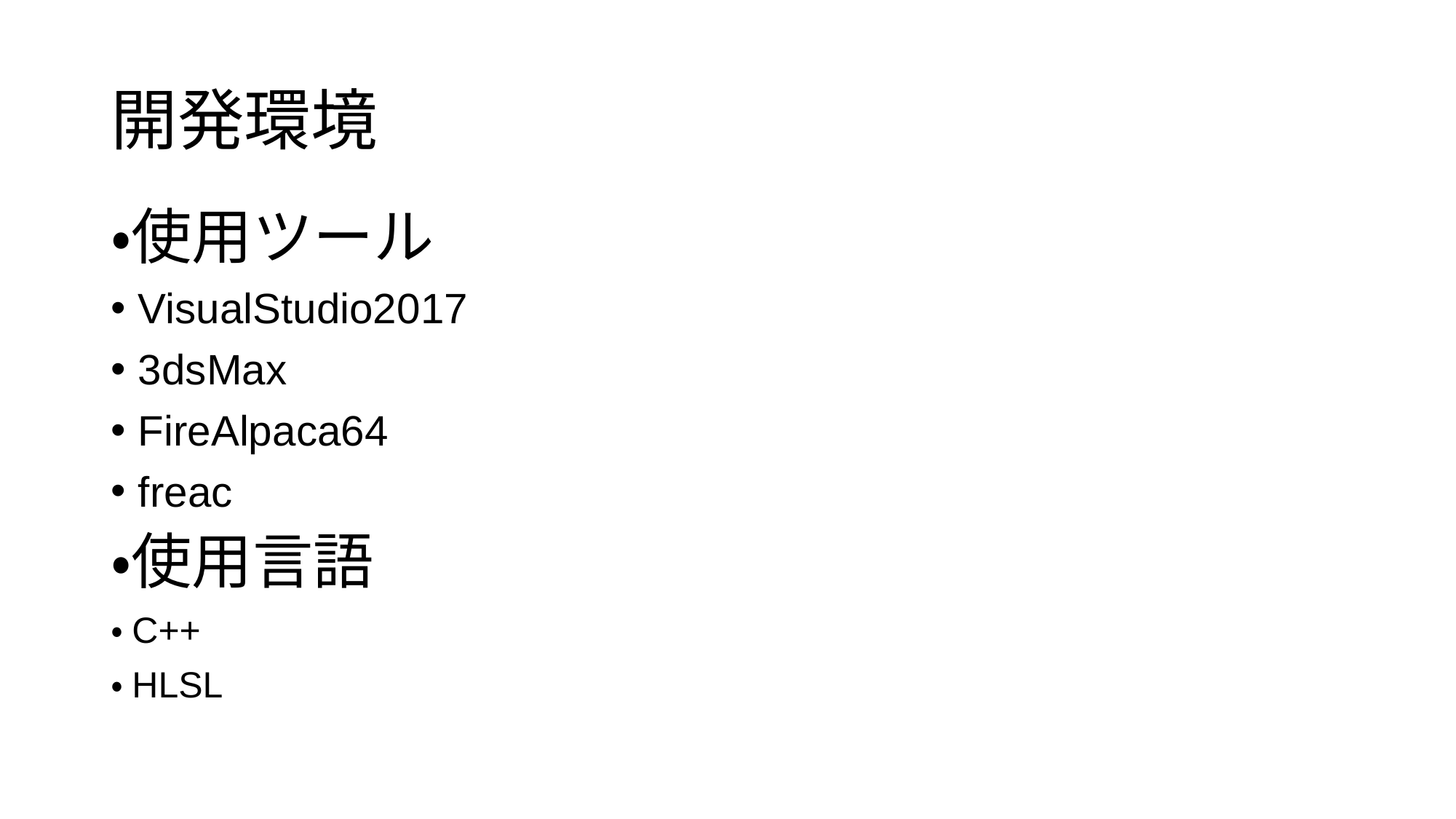

# 開発環境

・使用ツール
VisualStudio2017
3dsMax
FireAlpaca64
freac
・使用言語
・C++
・HLSL